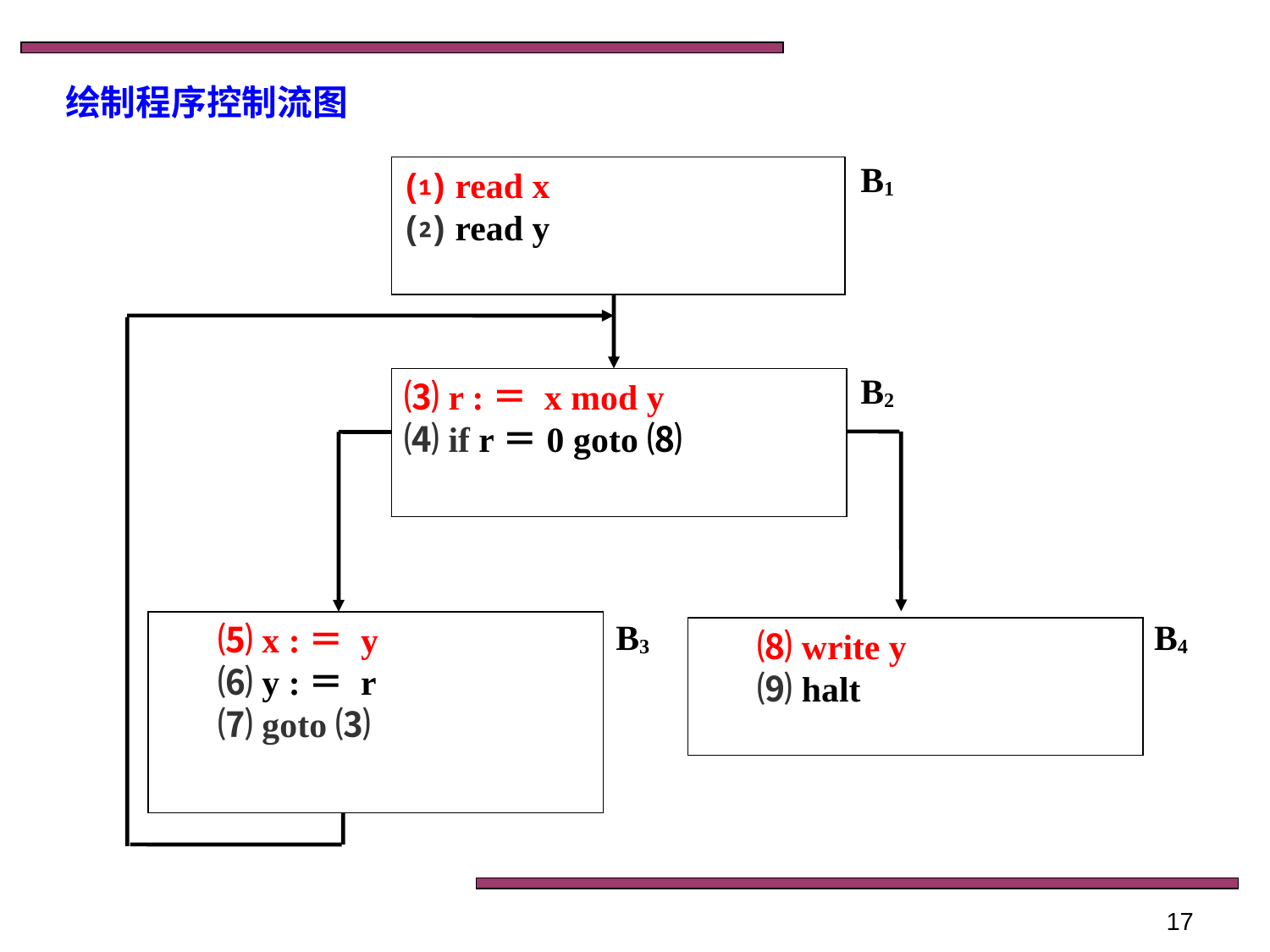

绘制程序控制流图
B1
⑴ read x
⑵ read y

B2
⑶ r :＝ x mod y
⑷ if r＝0 goto ⑻

B3
B4
⑸ x :＝ y
⑹ y :＝ r
⑺ goto ⑶
⑻ write y
⑼ halt

17